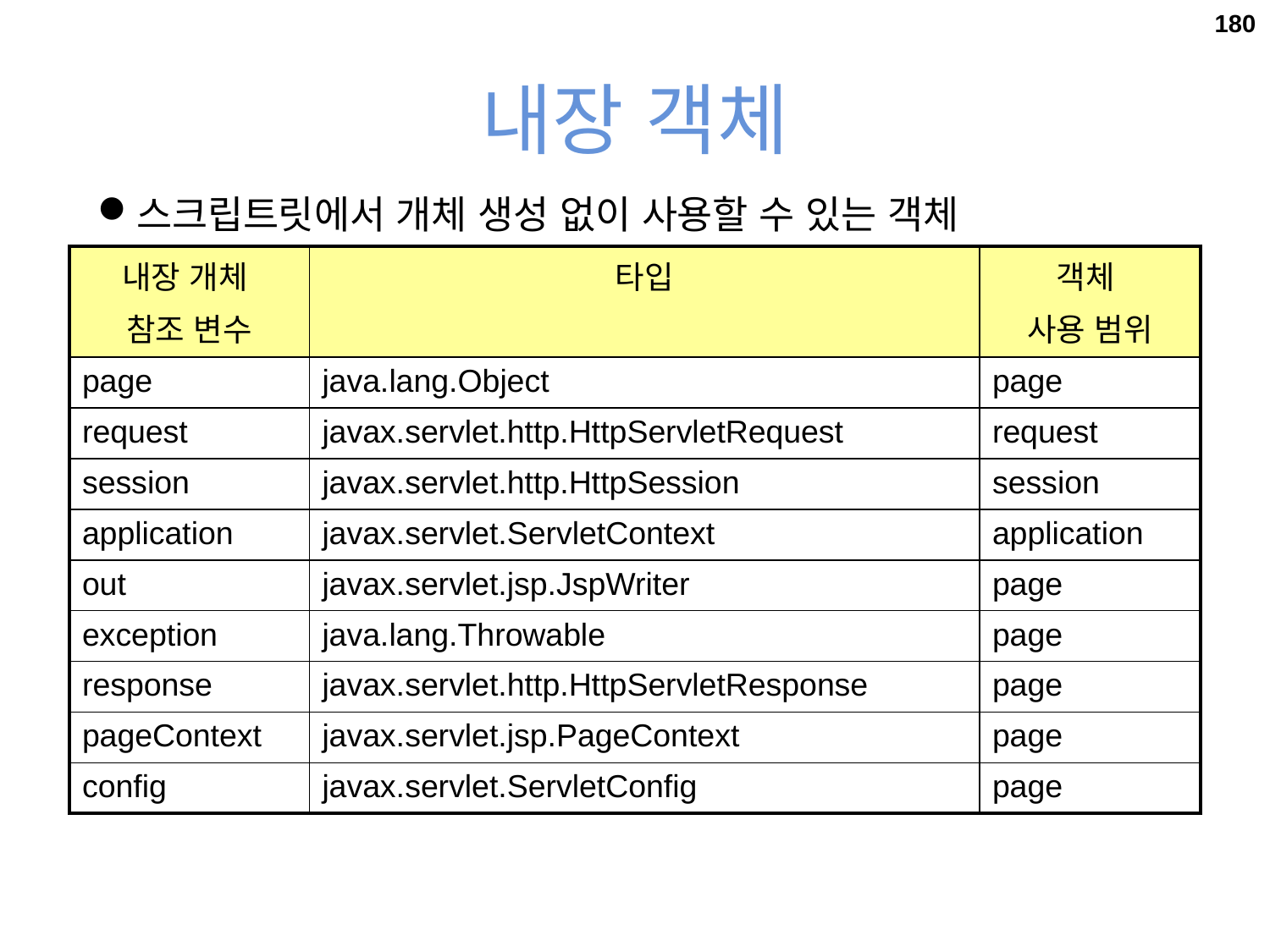

180
# 내장 객체
스크립트릿에서 개체 생성 없이 사용할 수 있는 객체

| 내장 개체 참조 변수 | 타입 | 객체 사용 범위 |
| --- | --- | --- |
| page | java.lang.Object | page |
| request | javax.servlet.http.HttpServletRequest | request |
| session | javax.servlet.http.HttpSession | session |
| application | javax.servlet.ServletContext | application |
| out | javax.servlet.jsp.JspWriter | page |
| exception | java.lang.Throwable | page |
| response | javax.servlet.http.HttpServletResponse | page |
| pageContext | javax.servlet.jsp.PageContext | page |
| config | javax.servlet.ServletConfig | page |